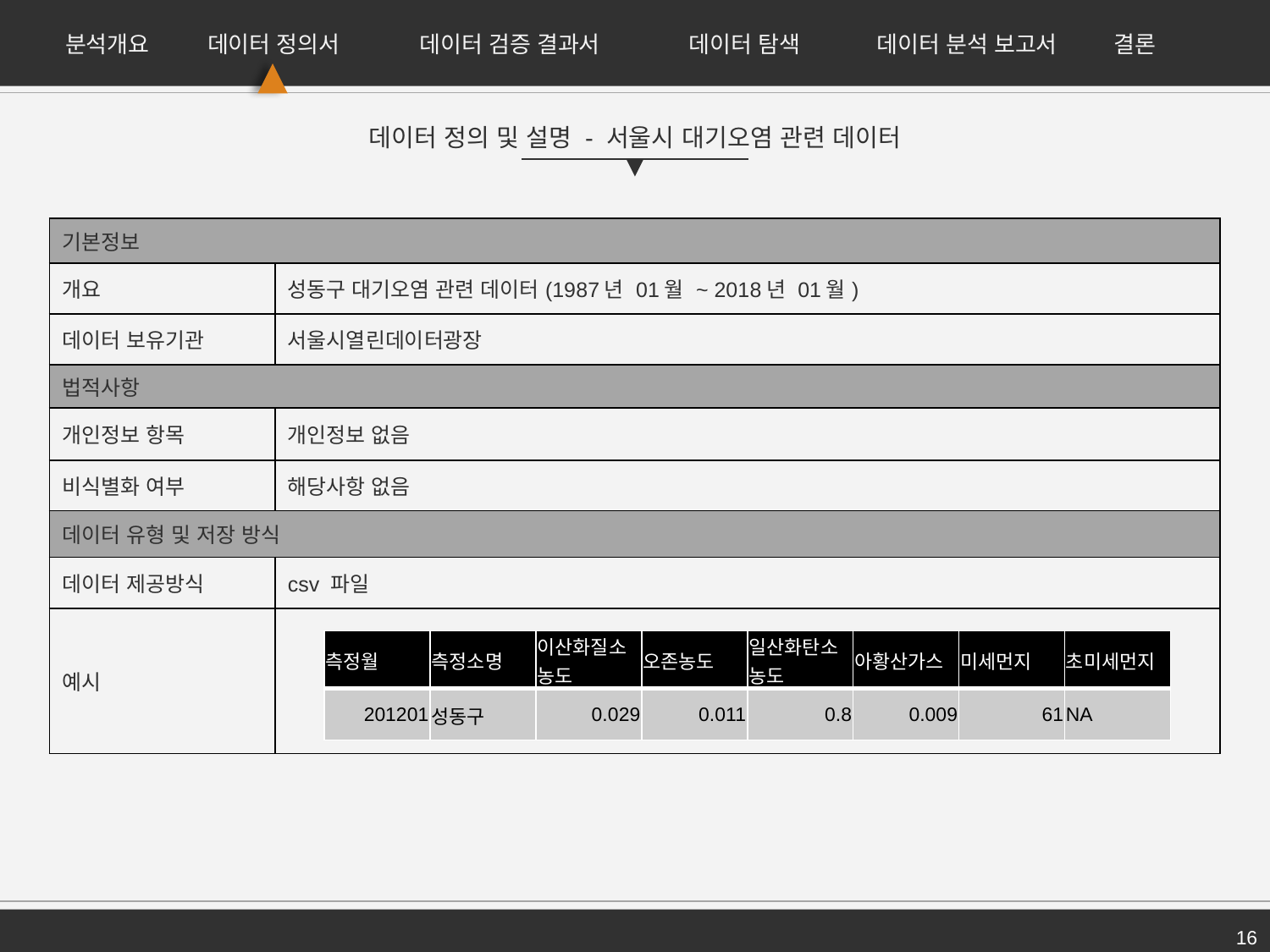

분석개요
데이터 정의서
데이터 검증 결과서
데이터 탐색
데이터 분석 보고서
결론

데이터 정의 및 설명 - 서울시 대기오염 관련 데이터

| 기본정보 |  |
| --- | --- |
| 개요 | 성동구 대기오염 관련 데이터(1987년 01월 ~ 2018년 01월) |
| 데이터 보유기관 | 서울시열린데이터광장 |
| 법적사항 |  |
| 개인정보 항목 | 개인정보 없음 |
| 비식별화 여부 | 해당사항 없음 |
| 데이터 유형 및 저장 방식 |  |
| 데이터 제공방식 | csv 파일 |
| 예시 |  |
| 측정월 | 측정소명 | 이산화질소농도 | 오존농도 | 일산화탄소농도 | 아황산가스 | 미세먼지 | 초미세먼지 |
| --- | --- | --- | --- | --- | --- | --- | --- |
| 201201 | 성동구 | 0.029 | 0.011 | 0.8 | 0.009 | 61 | NA |

16